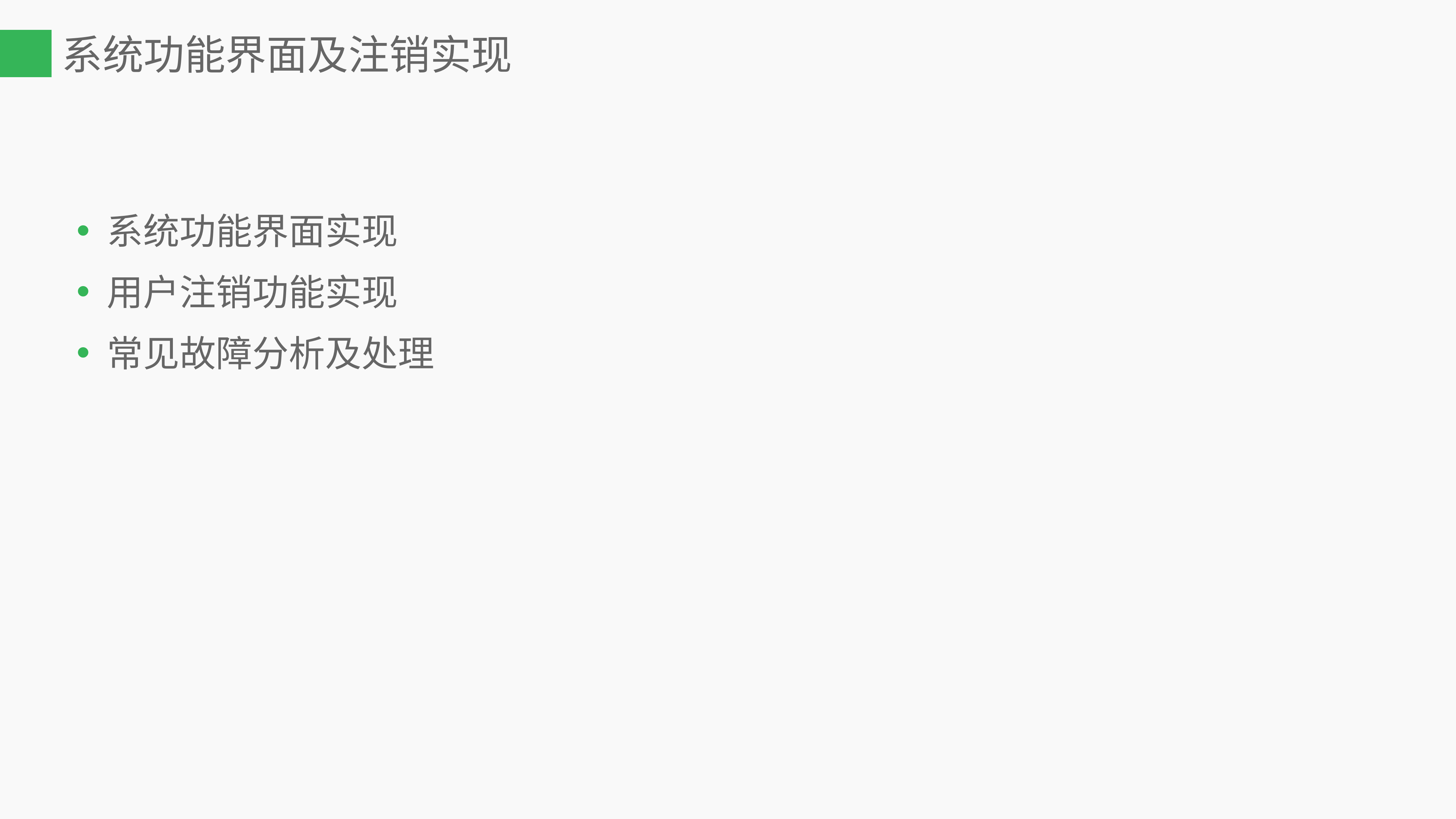

# 系统功能界面及注销实现
系统功能界面实现
用户注销功能实现
常见故障分析及处理